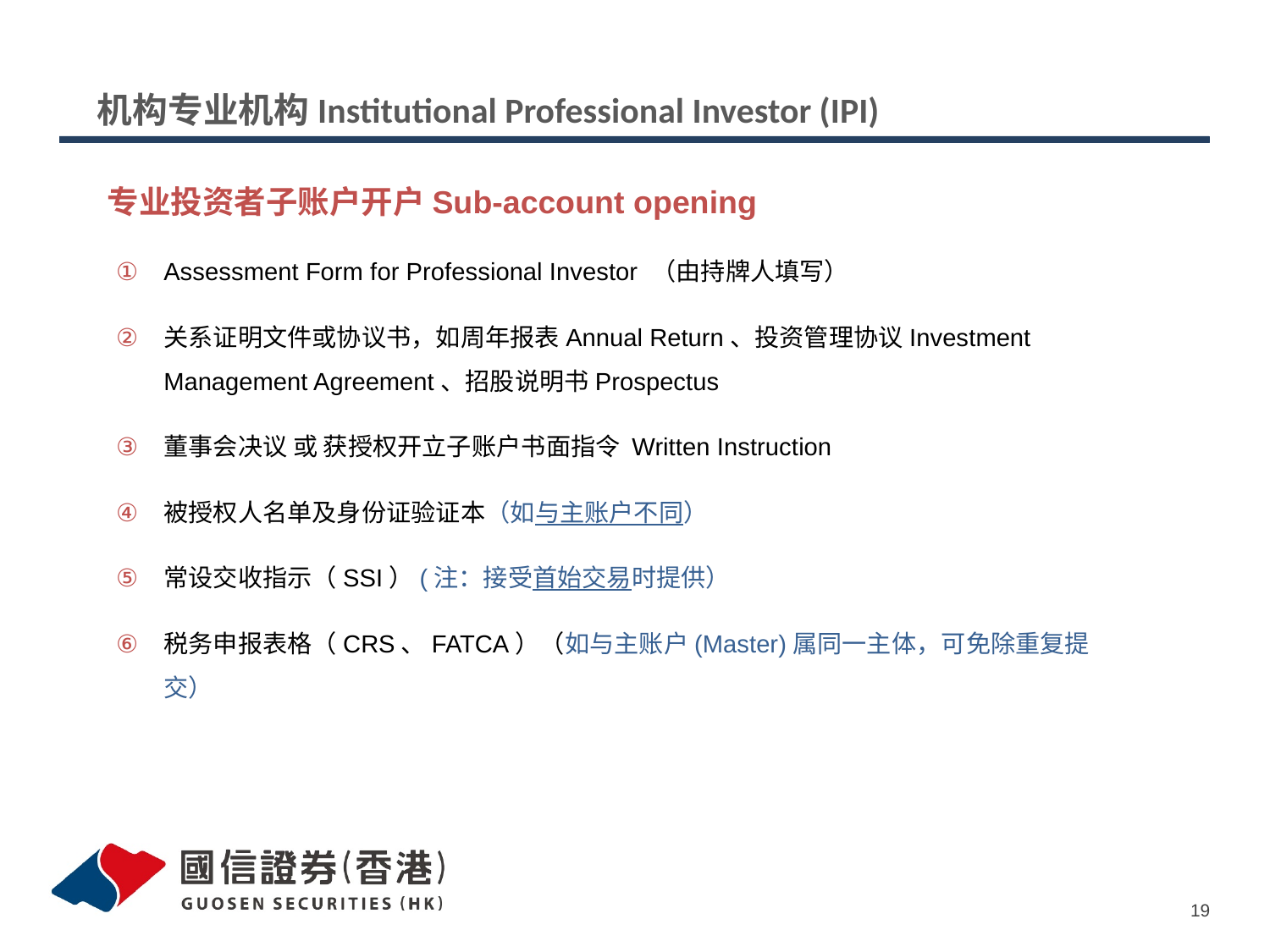

# 机构专业机构Institutional Professional Investor (IPI)
专业投资者子账户开户Sub-account opening
Assessment Form for Professional Investor （由持牌人填写）
关系证明文件或协议书，如周年报表Annual Return、投资管理协议Investment Management Agreement、招股说明书Prospectus
董事会决议 或 获授权开立子账户书面指令 Written Instruction
被授权人名单及身份证验证本（如与主账户不同）
常设交收指示（SSI）(注：接受首始交易时提供）
税务申报表格（CRS、FATCA）（如与主账户(Master)属同一主体，可免除重复提交）